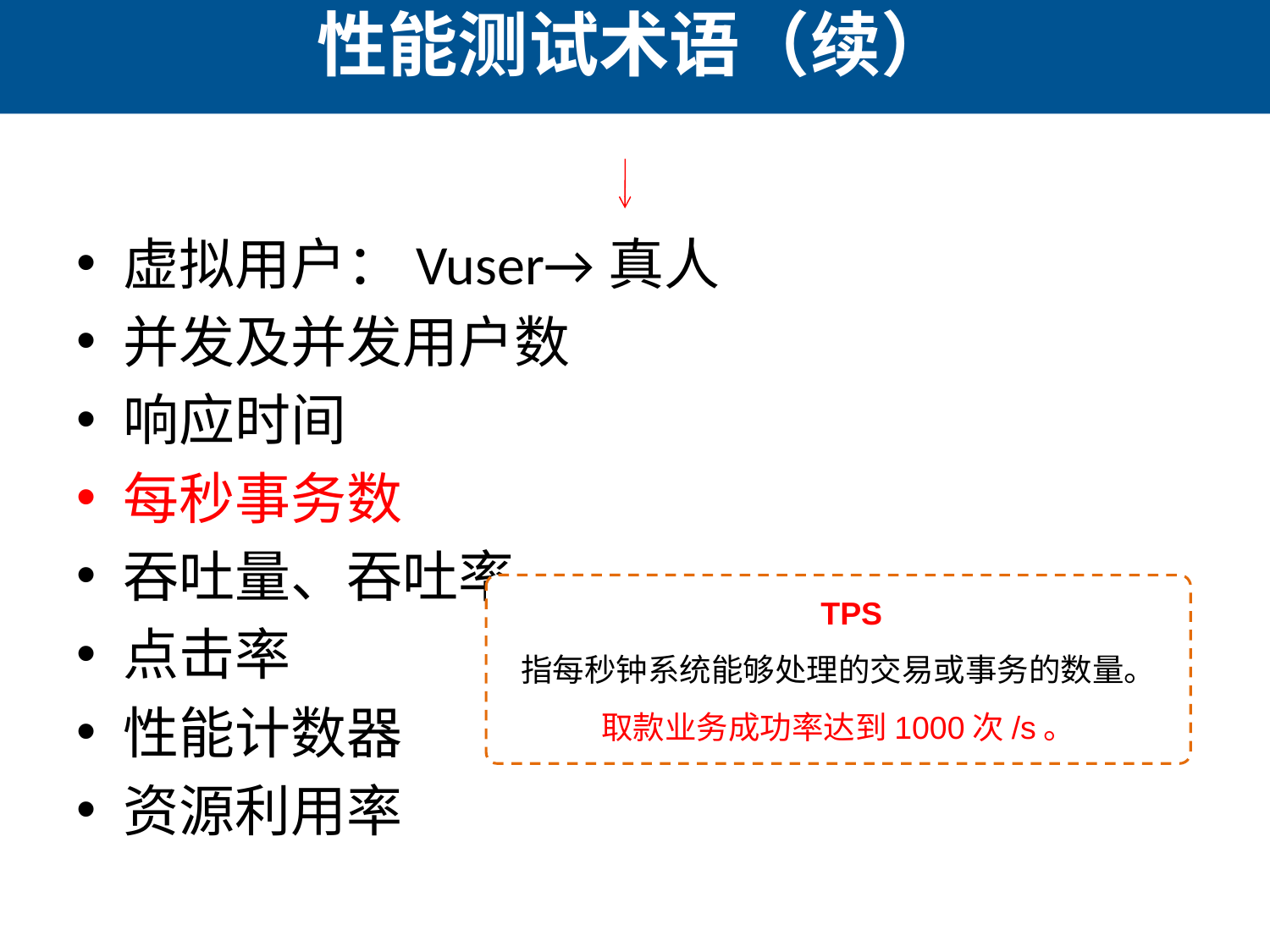

# 性能测试术语（续）
虚拟用户：Vuser→真人
并发及并发用户数
响应时间
每秒事务数
吞吐量、吞吐率
点击率
性能计数器
资源利用率

   TPS
指每秒钟系统能够处理的交易或事务的数量。
取款业务成功率达到1000次/s。